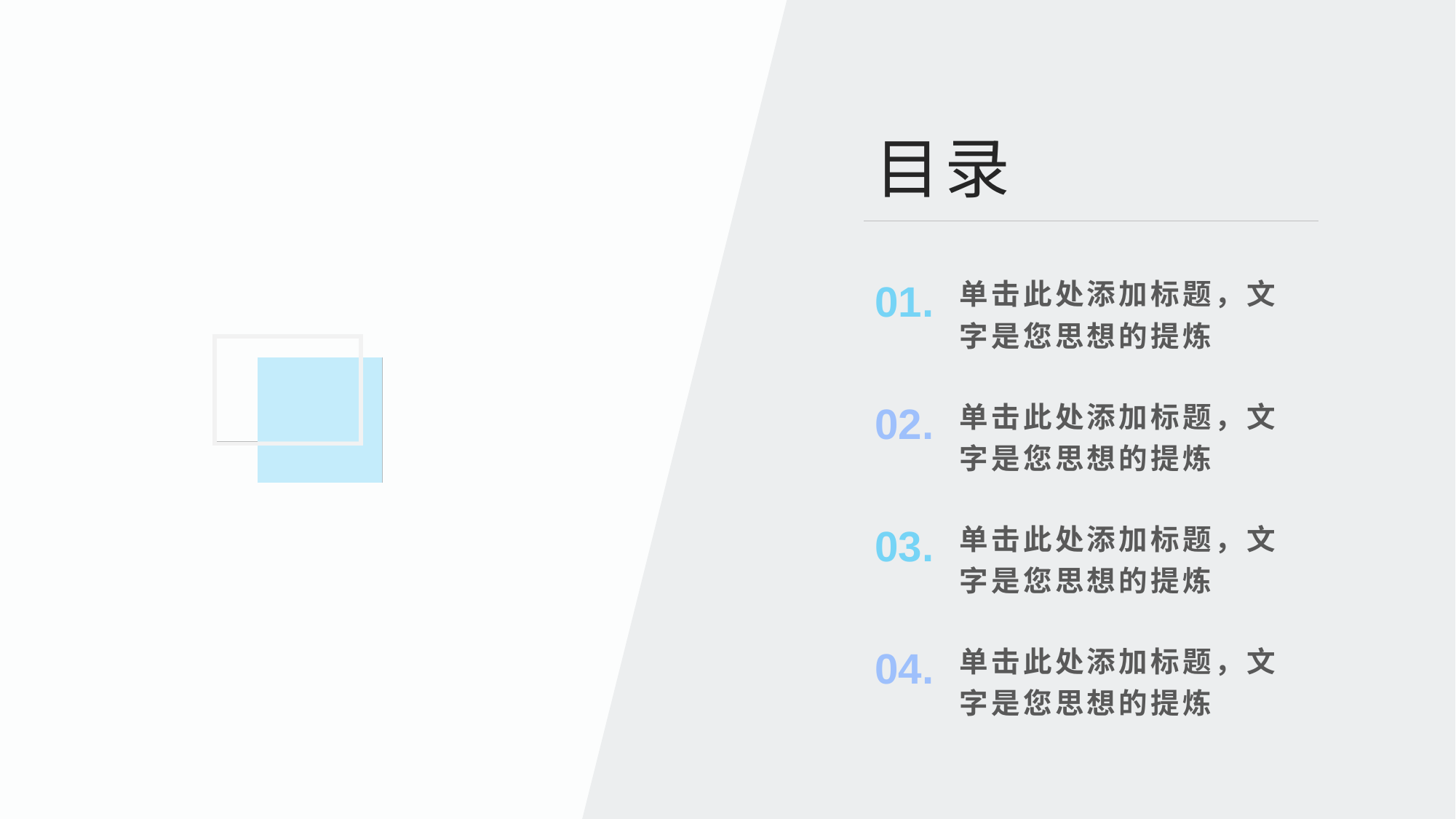

目录
单击此处添加标题，文字是您思想的提炼
01.
单击此处添加标题，文字是您思想的提炼
02.
单击此处添加标题，文字是您思想的提炼
03.
单击此处添加标题，文字是您思想的提炼
04.